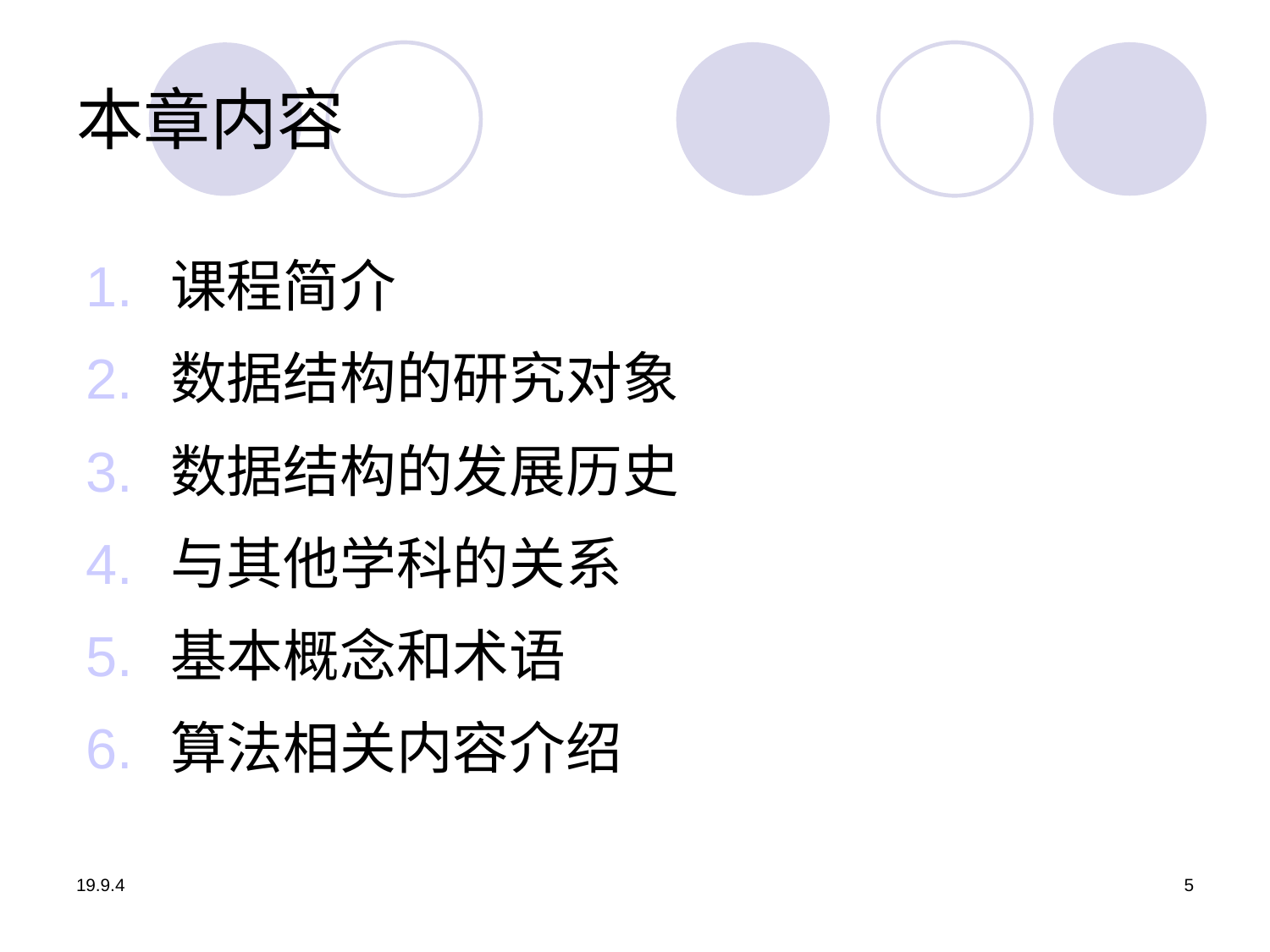

# 本章内容
课程简介
数据结构的研究对象
数据结构的发展历史
与其他学科的关系
基本概念和术语
算法相关内容介绍
19.9.4
5